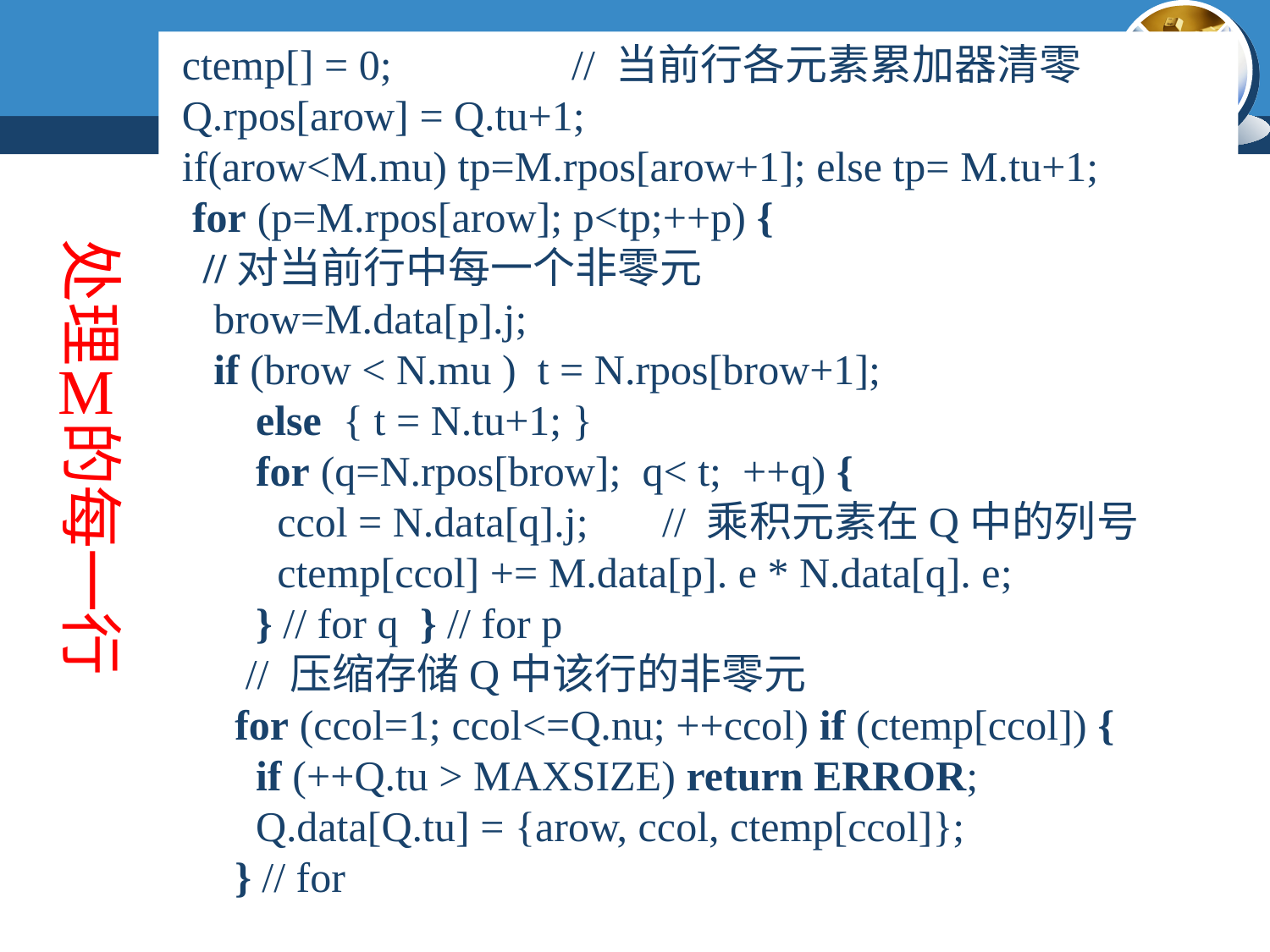

ctemp[] = 0;                 // 当前行各元素累加器清零
 Q.rpos[arow] = Q.tu+1;
 if(arow<M.mu) tp=M.rpos[arow+1]; else tp= M.tu+1;
  for (p=M.rpos[arow]; p<tp;++p) {
   //对当前行中每一个非零元
    brow=M.data[p].j;
    if (brow < N.mu )  t = N.rpos[brow+1];
        else  { t = N.tu+1; }
        for (q=N.rpos[brow];  q< t;  ++q) {
          ccol = N.data[q].j;       // 乘积元素在Q中的列号
          ctemp[ccol] += M.data[p]. e * N.data[q]. e;
        } // for q  } // for p
       // 压缩存储Q中该行的非零元
      for (ccol=1; ccol<=Q.nu; ++ccol) if (ctemp[ccol]) {
        if (++Q.tu > MAXSIZE) return ERROR;
        Q.data[Q.tu] = {arow, ccol, ctemp[ccol]};
      } // for
处理    的每一行
M